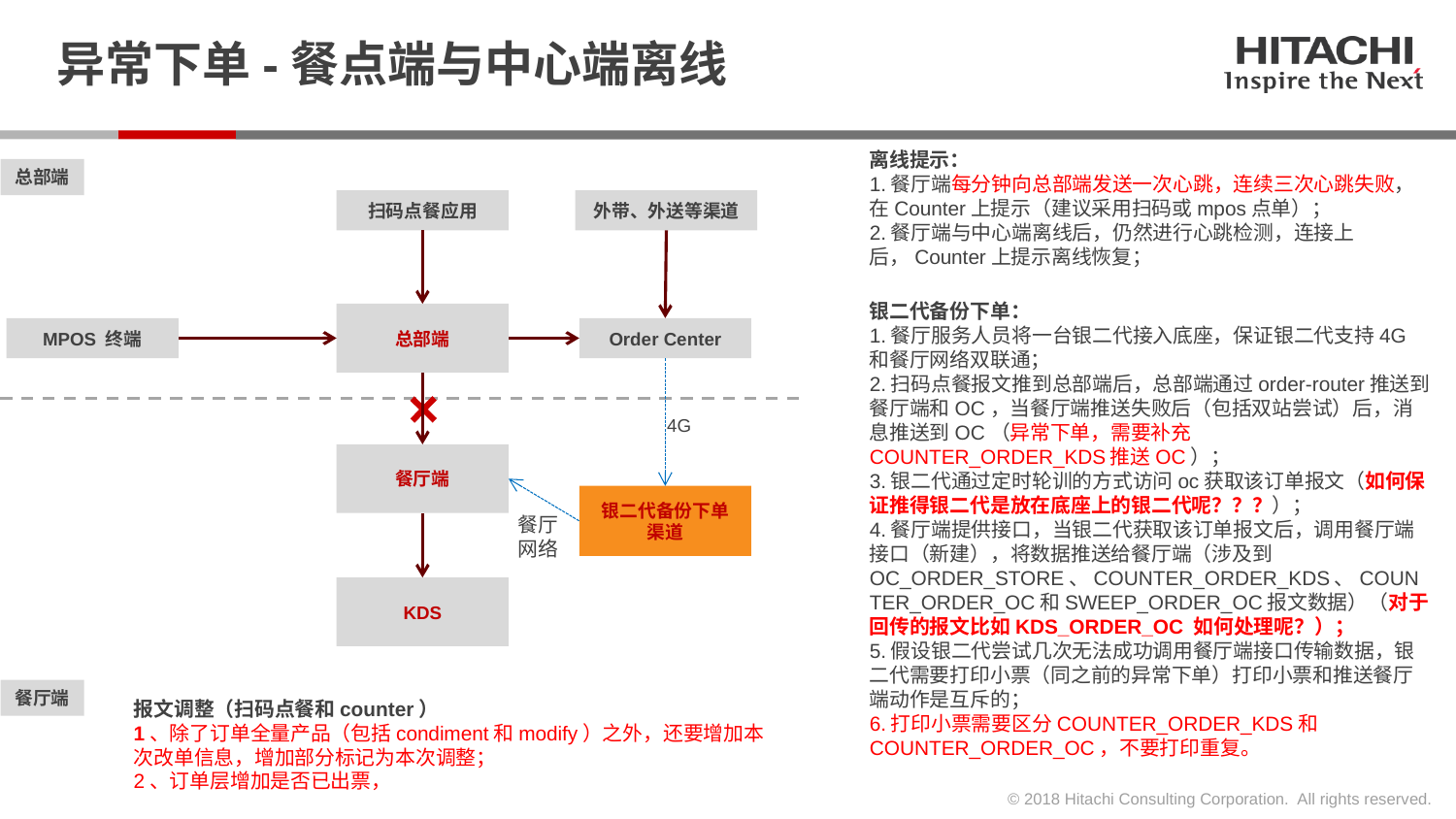

# 异常下单-餐点端与中心端离线
离线提示：
1.餐厅端每分钟向总部端发送一次心跳，连续三次心跳失败，在Counter上提示（建议采用扫码或mpos点单）；
2.餐厅端与中心端离线后，仍然进行心跳检测，连接上后，Counter上提示离线恢复；
总部端
扫码点餐应用
外带、外送等渠道
银二代备份下单：
1.餐厅服务人员将一台银二代接入底座，保证银二代支持4G和餐厅网络双联通；
2.扫码点餐报文推到总部端后，总部端通过order-router推送到餐厅端和OC，当餐厅端推送失败后（包括双站尝试）后，消息推送到OC（异常下单，需要补充COUNTER_ORDER_KDS推送OC）；
3.银二代通过定时轮训的方式访问oc获取该订单报文（如何保证推得银二代是放在底座上的银二代呢？？？）；
4.餐厅端提供接口，当银二代获取该订单报文后，调用餐厅端接口（新建），将数据推送给餐厅端（涉及到OC_ORDER_STORE、COUNTER_ORDER_KDS、COUNTER_ORDER_OC和SWEEP_ORDER_OC报文数据）（对于回传的报文比如KDS_ORDER_OC 如何处理呢？）；
5.假设银二代尝试几次无法成功调用餐厅端接口传输数据，银二代需要打印小票（同之前的异常下单）打印小票和推送餐厅端动作是互斥的；
6.打印小票需要区分COUNTER_ORDER_KDS和COUNTER_ORDER_OC，不要打印重复。
总部端
Order Center
MPOS 终端

4G
餐厅端
银二代备份下单渠道
餐厅
网络
KDS
餐厅端
报文调整（扫码点餐和counter）
1、除了订单全量产品（包括condiment和modify）之外，还要增加本次改单信息，增加部分标记为本次调整；
2、订单层增加是否已出票，